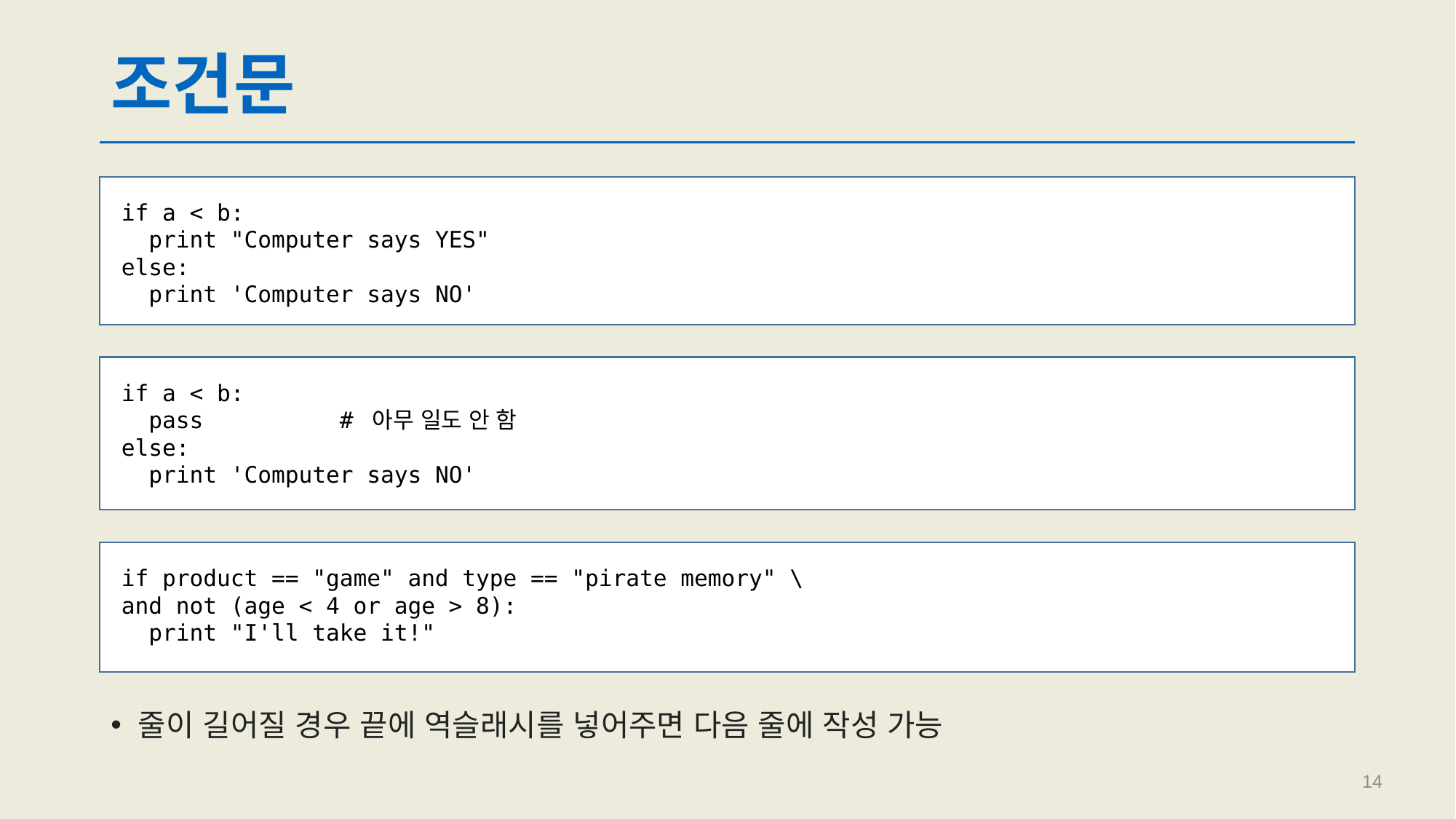

# 조건문
if a < b:
  print "Computer says YES"
else:
  print 'Computer says NO'
if a < b:
  pass		# 아무 일도 안 함
else:
  print 'Computer says NO'
if product == "game" and type == "pirate memory" \
and not (age < 4 or age > 8):
  print "I'll take it!"
줄이 길어질 경우 끝에 역슬래시를 넣어주면 다음 줄에 작성 가능
14